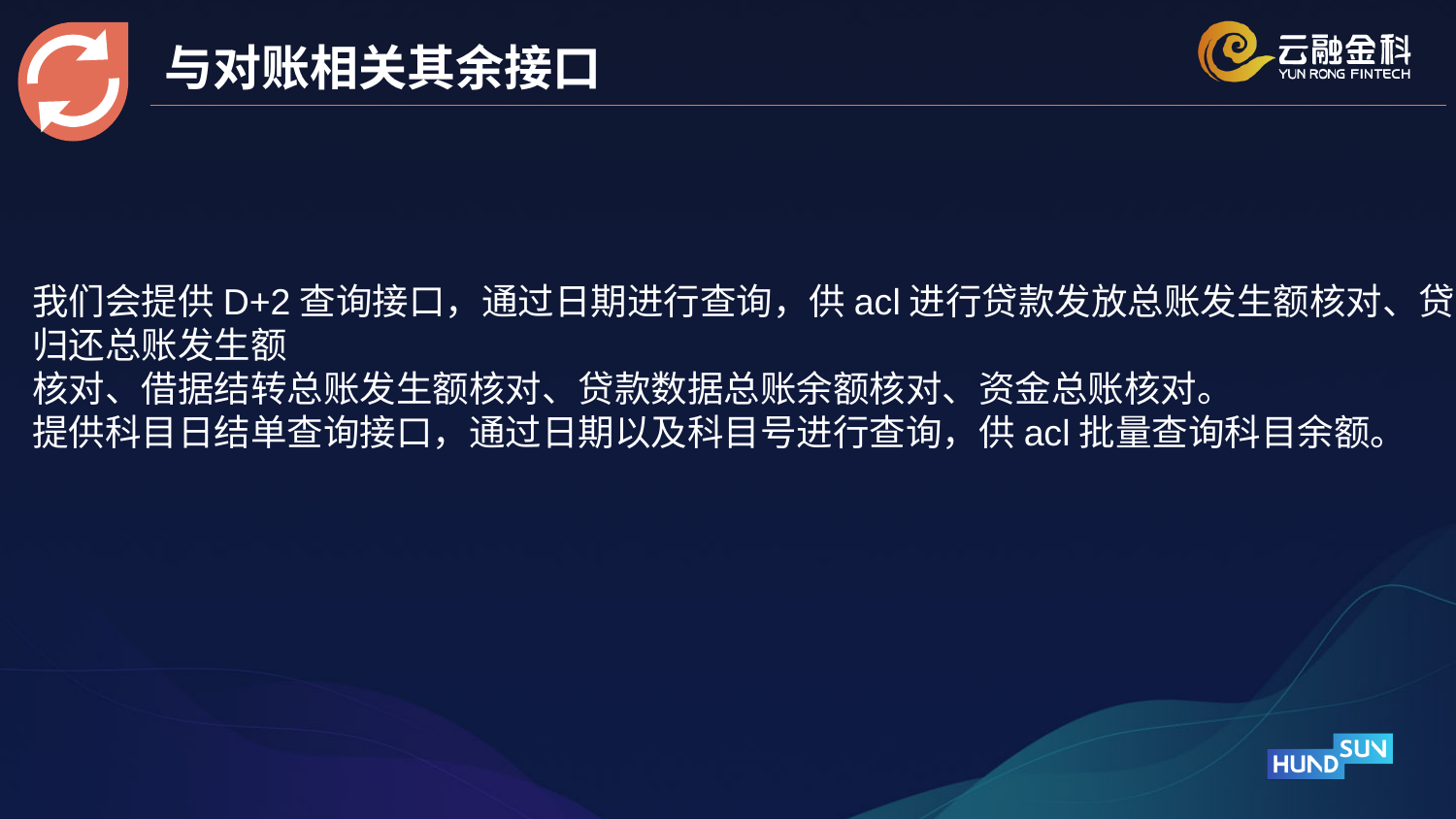

与对账相关其余接口

我们会提供D+2查询接口，通过日期进行查询，供acl进行贷款发放总账发生额核对、贷款归还总账发生额
核对、借据结转总账发生额核对、贷款数据总账余额核对、资金总账核对。
提供科目日结单查询接口，通过日期以及科目号进行查询，供acl批量查询科目余额。